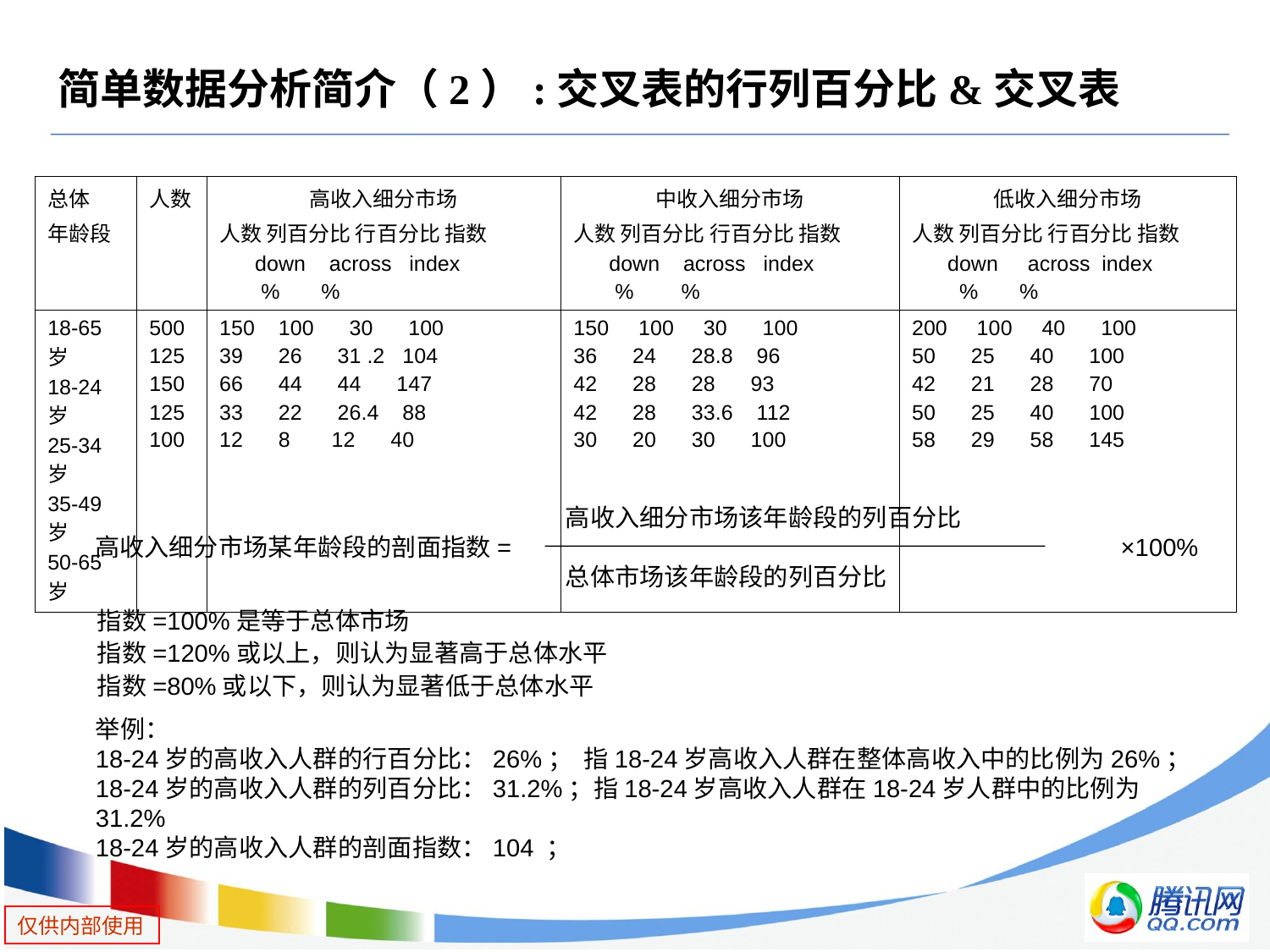

# 简单数据分析简介（2）:交叉表的行列百分比&交叉表
| 总体 年龄段 | 人数 | 高收入细分市场 人数 列百分比 行百分比 指数 down across index % % | 中收入细分市场 人数 列百分比 行百分比 指数 down across index % % | 低收入细分市场 人数 列百分比 行百分比 指数 down across index % % |
| --- | --- | --- | --- | --- |
| 18-65岁 18-24岁 25-34岁 35-49岁 50-65岁 | 500 125 150 125 100 | 150 100 30 100 39 26 31 .2 104 66 44 44 147 33 22 26.4 88 12 8 12 40 | 150 100 30 100 36 24 28.8 96 42 28 28 93 42 28 33.6 112 30 20 30 100 | 200 100 40 100 50 25 40 100 42 21 28 70 50 25 40 100 58 29 58 145 |
				高收入细分市场该年龄段的列百分比
高收入细分市场某年龄段的剖面指数=          			                         ×100%
				总体市场该年龄段的列百分比

指数=100%是等于总体市场
指数=120%或以上，则认为显著高于总体水平
指数=80%或以下，则认为显著低于总体水平
举例：
18-24岁的高收入人群的行百分比：26%；  指18-24岁高收入人群在整体高收入中的比例为26%；
18-24岁的高收入人群的列百分比：31.2%；指18-24岁高收入人群在18-24岁人群中的比例为31.2%
18-24岁的高收入人群的剖面指数：104 ；